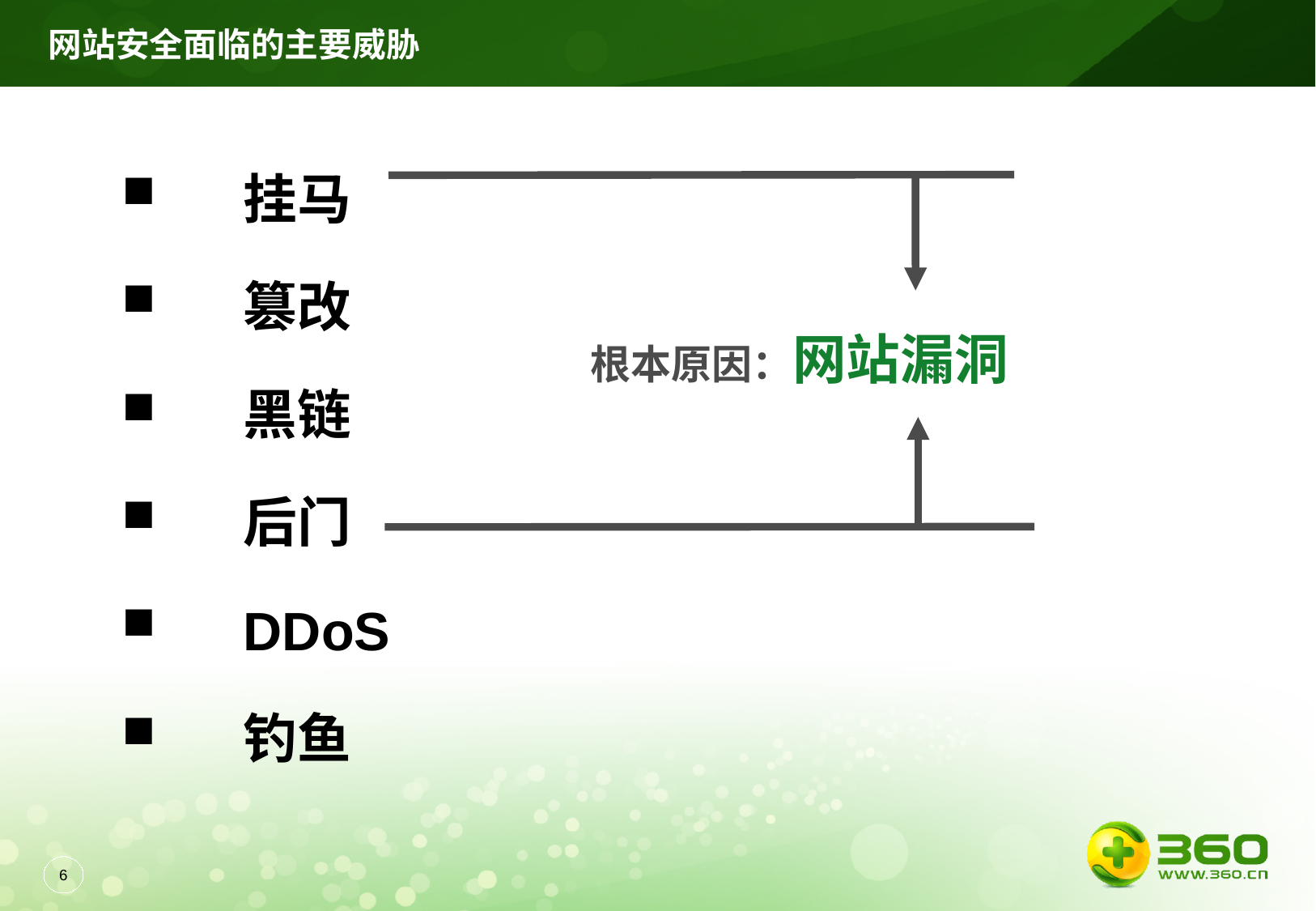

网站安全面临的主要威胁
挂马
篡改
黑链
后门
DDoS
钓鱼

根本原因：网站漏洞
6